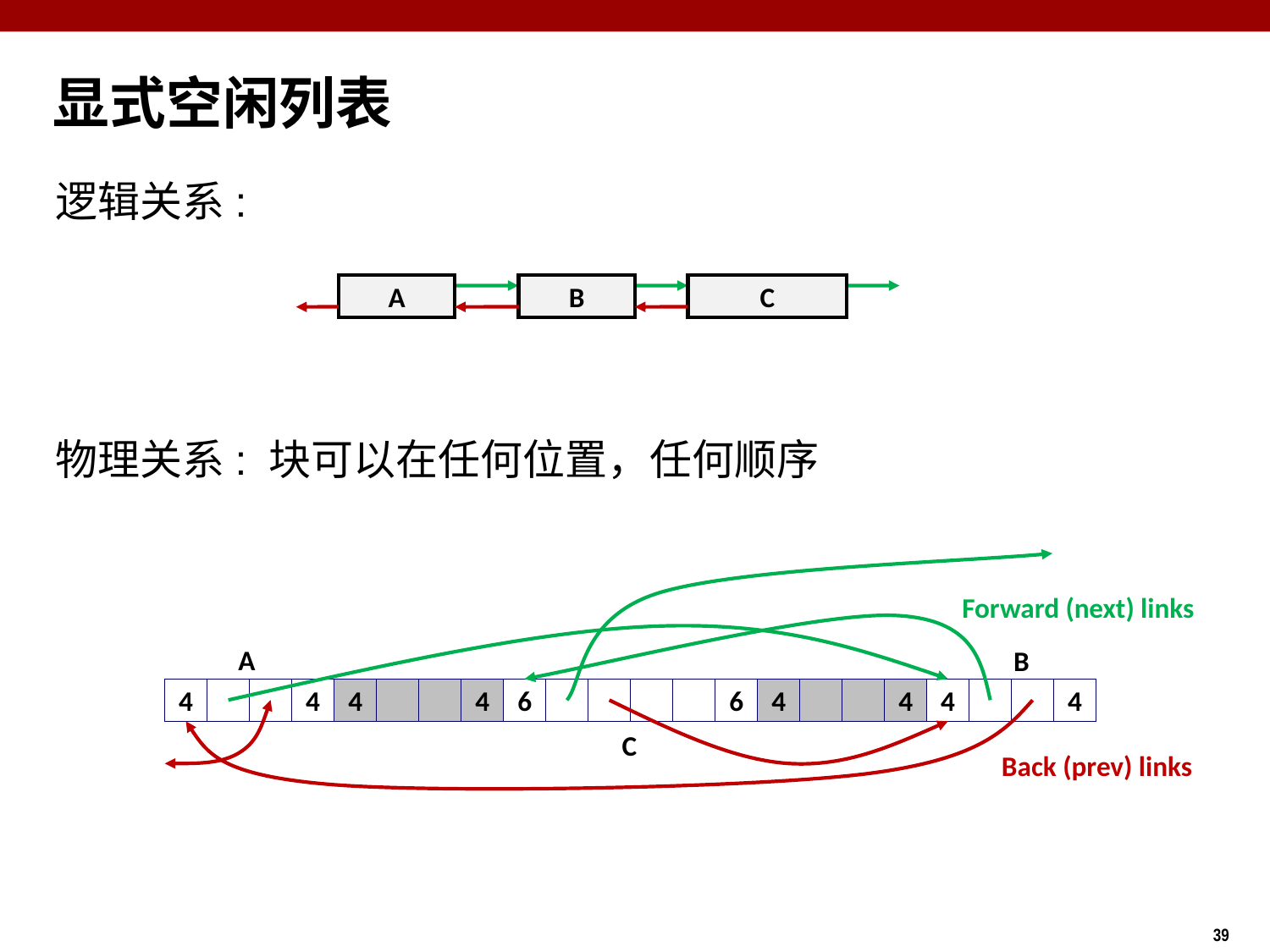

显式空闲列表
逻辑关系:

物理关系: 块可以在任何位置，任何顺序
A
B
C

Forward (next) links

A
B
4

4
4

4
6

6
4

4
4

4

C
Back (prev) links